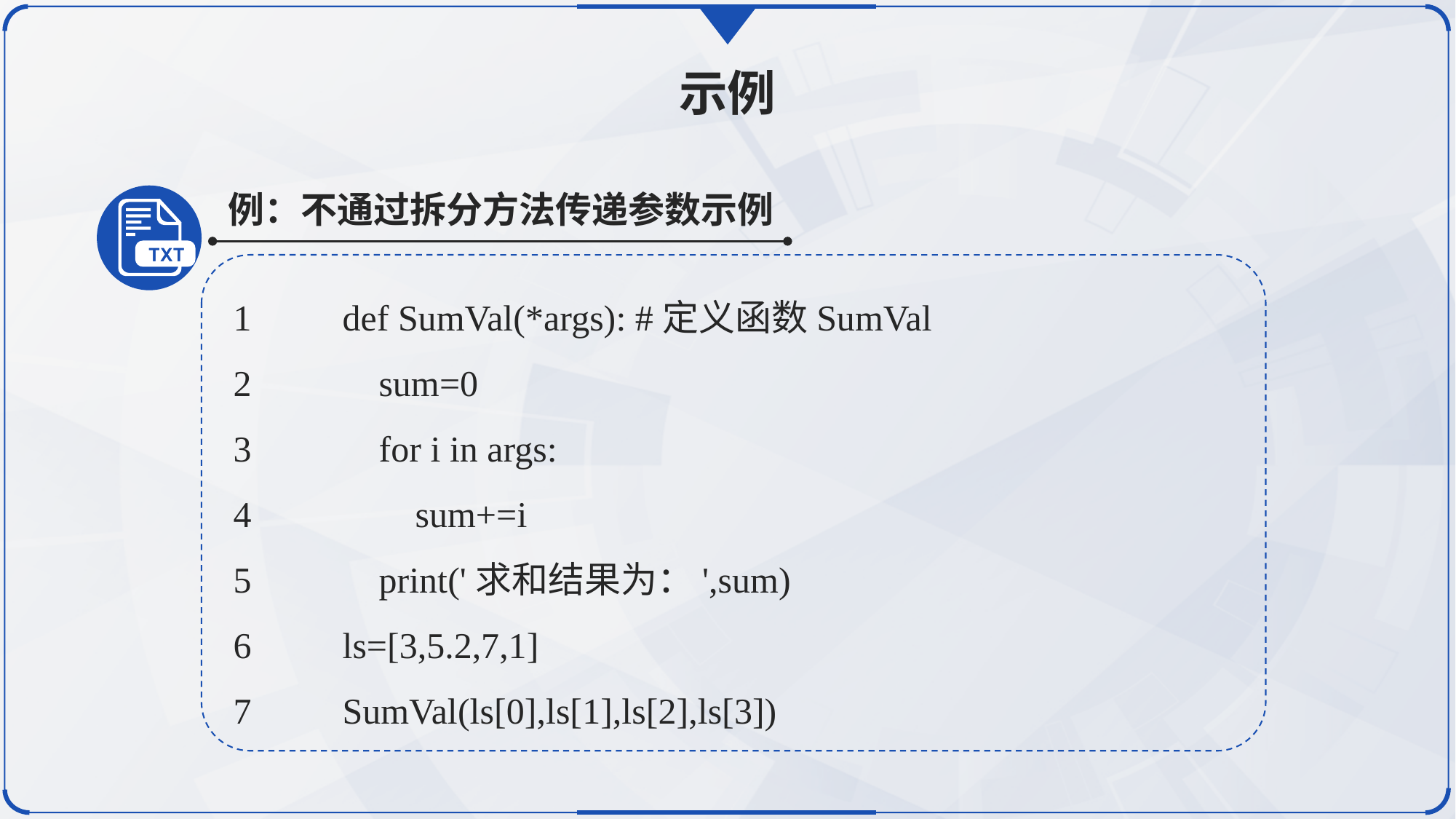

示例
例：不通过拆分方法传递参数示例

1	def SumVal(*args): #定义函数SumVal
2	    sum=0
3	    for i in args:
4	        sum+=i
5	    print('求和结果为：',sum)
6	ls=[3,5.2,7,1]
7	SumVal(ls[0],ls[1],ls[2],ls[3])